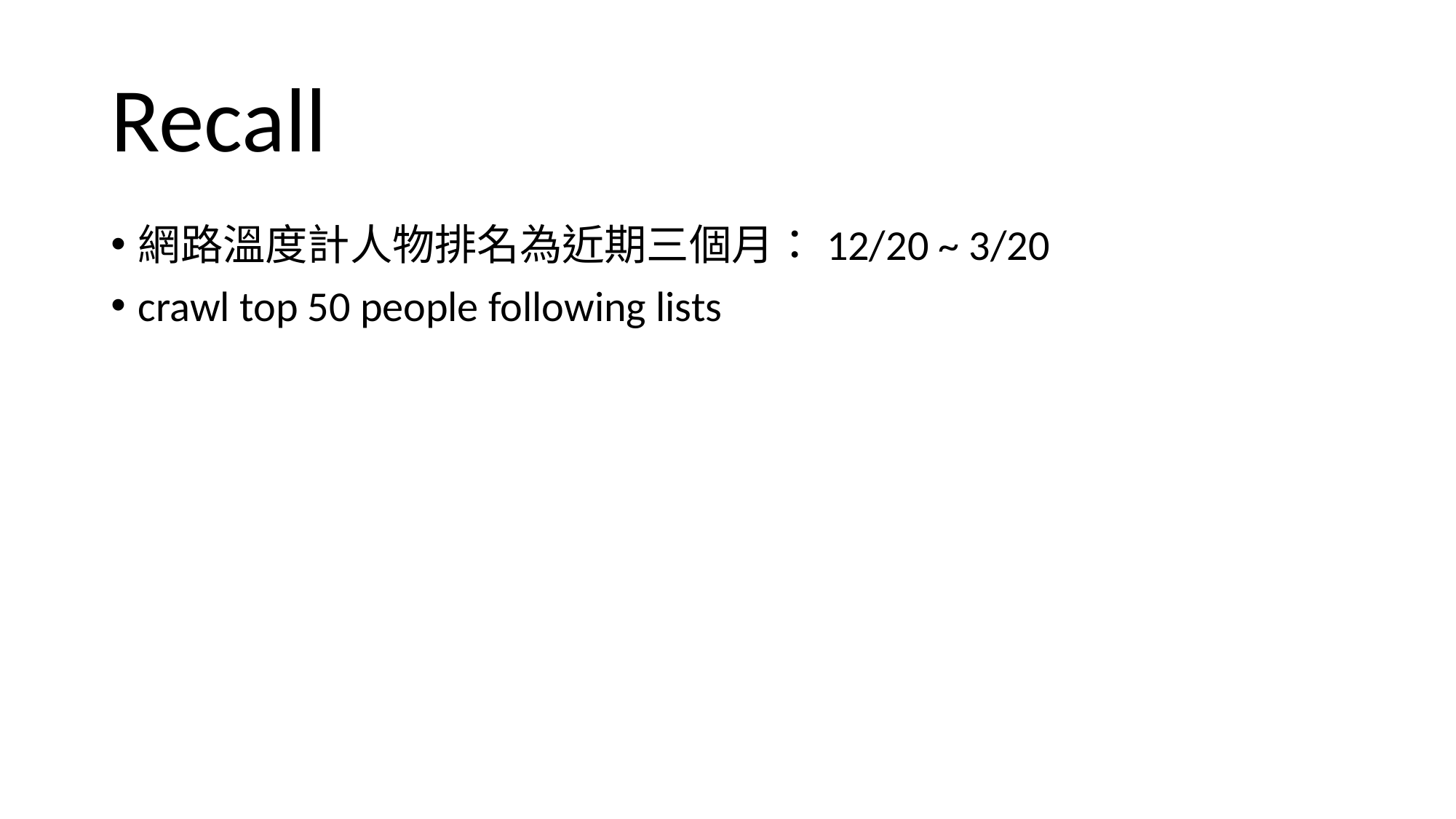

# Recall
網路溫度計人物排名為近期三個月：12/20 ~ 3/20
crawl top 50 people following lists